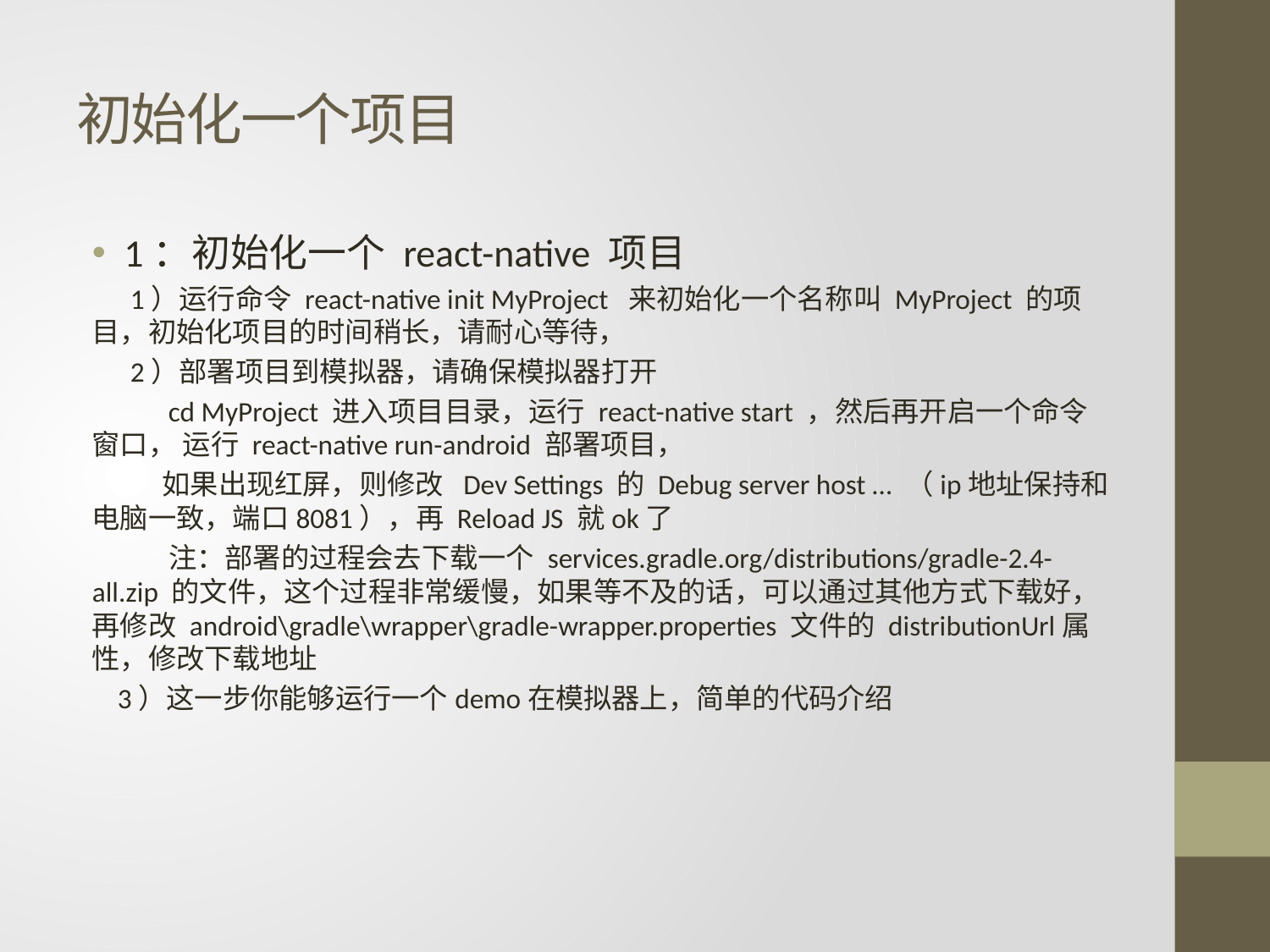

# 初始化一个项目
1：初始化一个 react-native 项目
      1）运行命令 react-native init MyProject  来初始化一个名称叫 MyProject 的项目，初始化项目的时间稍长，请耐心等待，
      2）部署项目到模拟器，请确保模拟器打开
            cd MyProject 进入项目目录，运行 react-native start ，然后再开启一个命令窗口， 运行 react-native run-android 部署项目，
          如果出现红屏，则修改  Dev Settings 的 Debug server host … （ip地址保持和电脑一致，端口8081），再 Reload JS 就ok了
           注：部署的过程会去下载一个 services.gradle.org/distributions/gradle-2.4-all.zip 的文件，这个过程非常缓慢，如果等不及的话，可以通过其他方式下载好，再修改 android\gradle\wrapper\gradle-wrapper.properties 文件的 distributionUrl属性，修改下载地址
    3）这一步你能够运行一个demo在模拟器上，简单的代码介绍